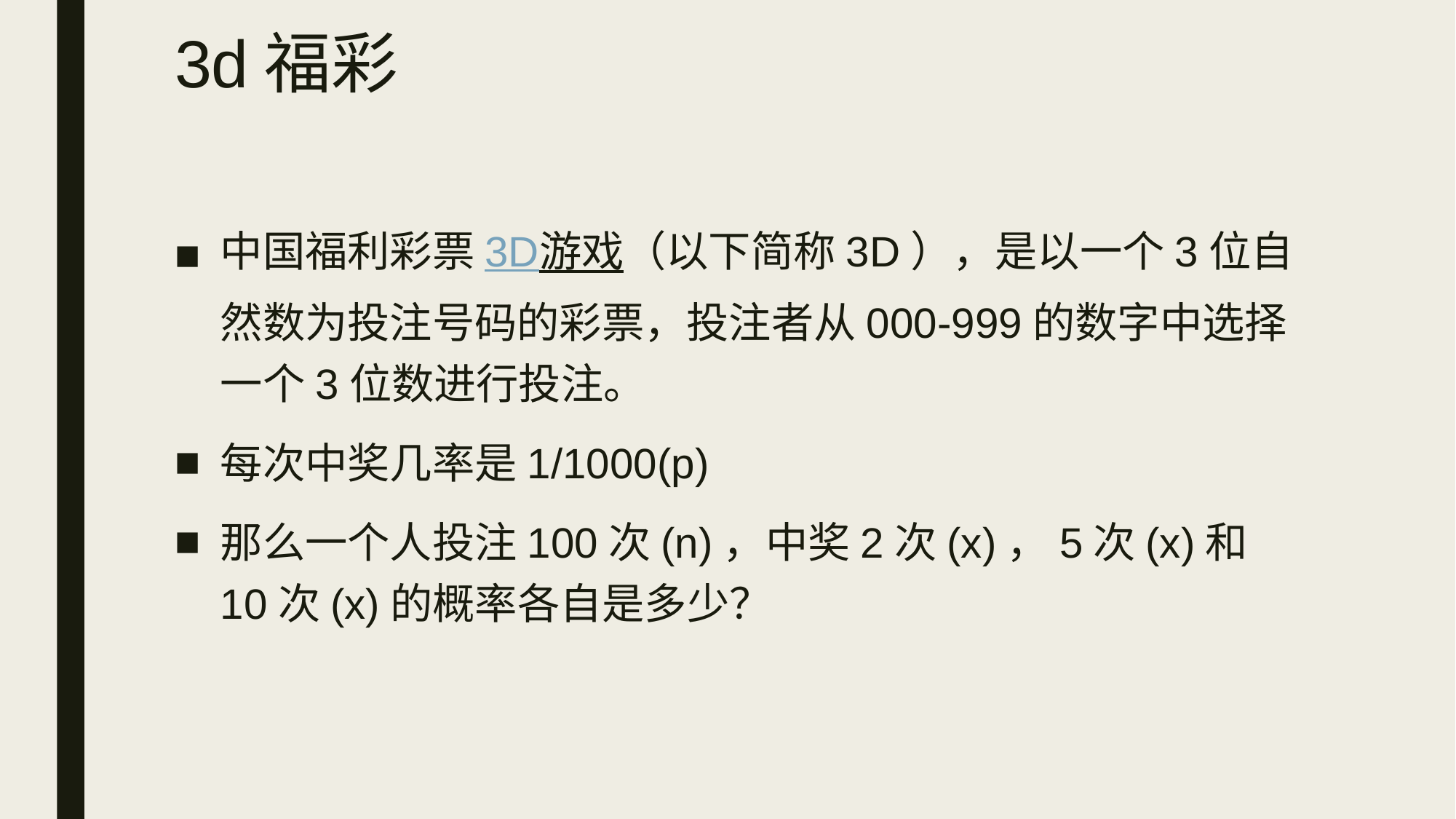

# 3d福彩
中国福利彩票3D游戏（以下简称3D），是以一个3位自然数为投注号码的彩票，投注者从000-999的数字中选择一个3位数进行投注。
每次中奖几率是1/1000(p)
那么一个人投注100次(n)，中奖2次(x)，5次(x)和10次(x)的概率各自是多少？